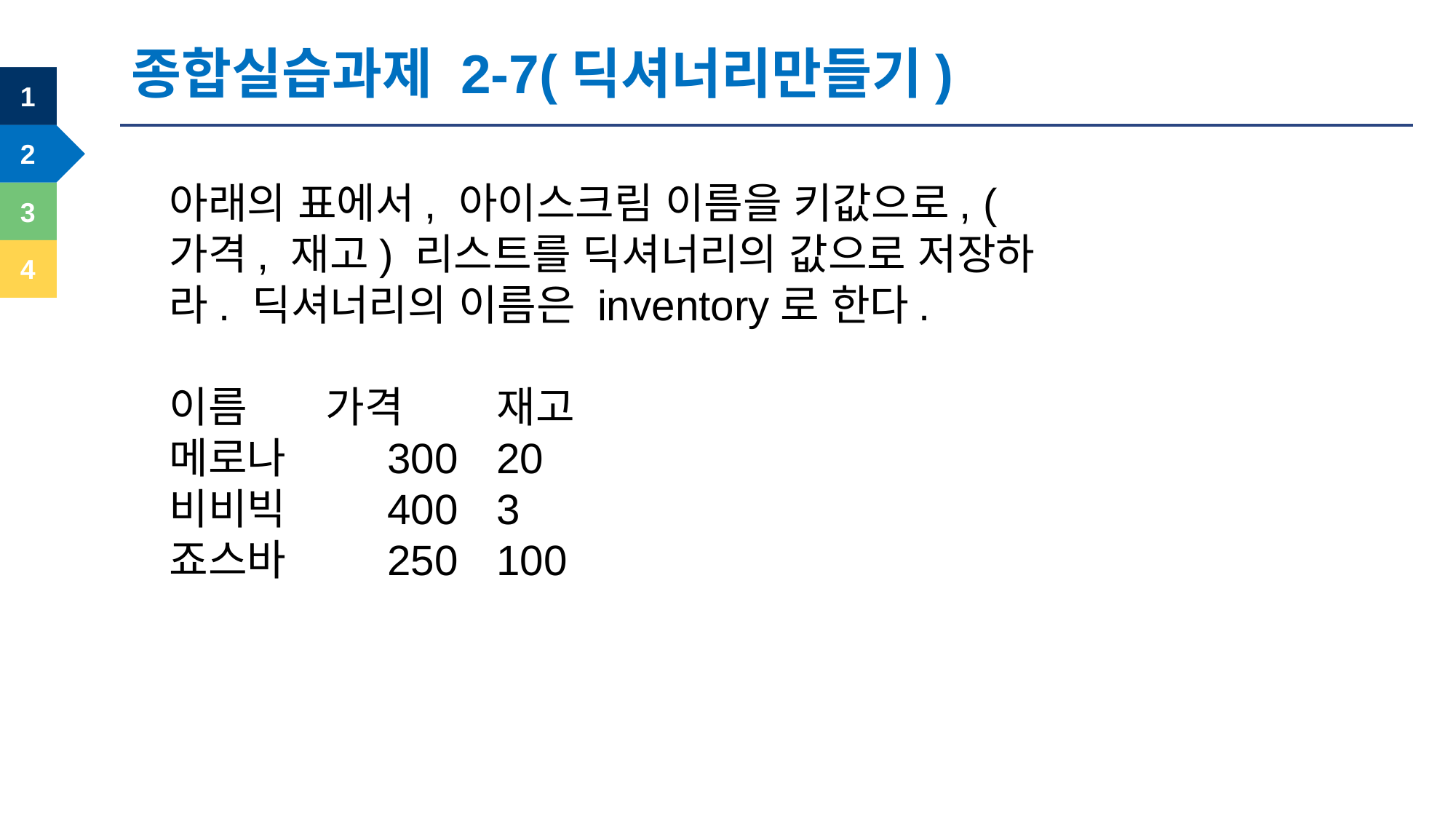

종합실습과제 2-7(딕셔너리만들기)
아래의 표에서, 아이스크림 이름을 키값으로, (가격, 재고) 리스트를 딕셔너리의 값으로 저장하라. 딕셔너리의 이름은 inventory로 한다.

이름	    가격	재고
메로나	300	20
비비빅	400	3
죠스바	250	100